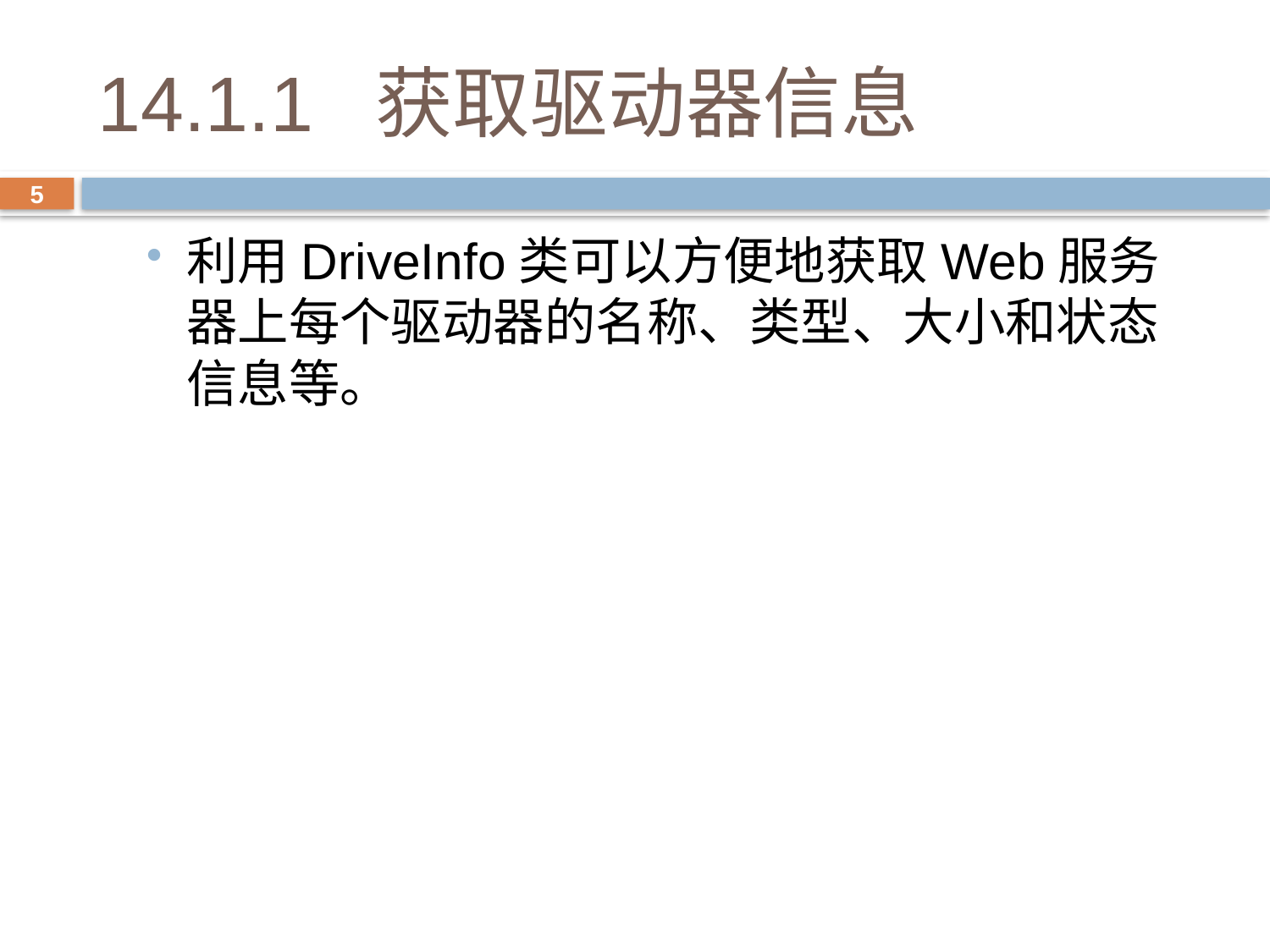

# 14.1.1  获取驱动器信息
5
利用DriveInfo类可以方便地获取Web服务器上每个驱动器的名称、类型、大小和状态信息等。